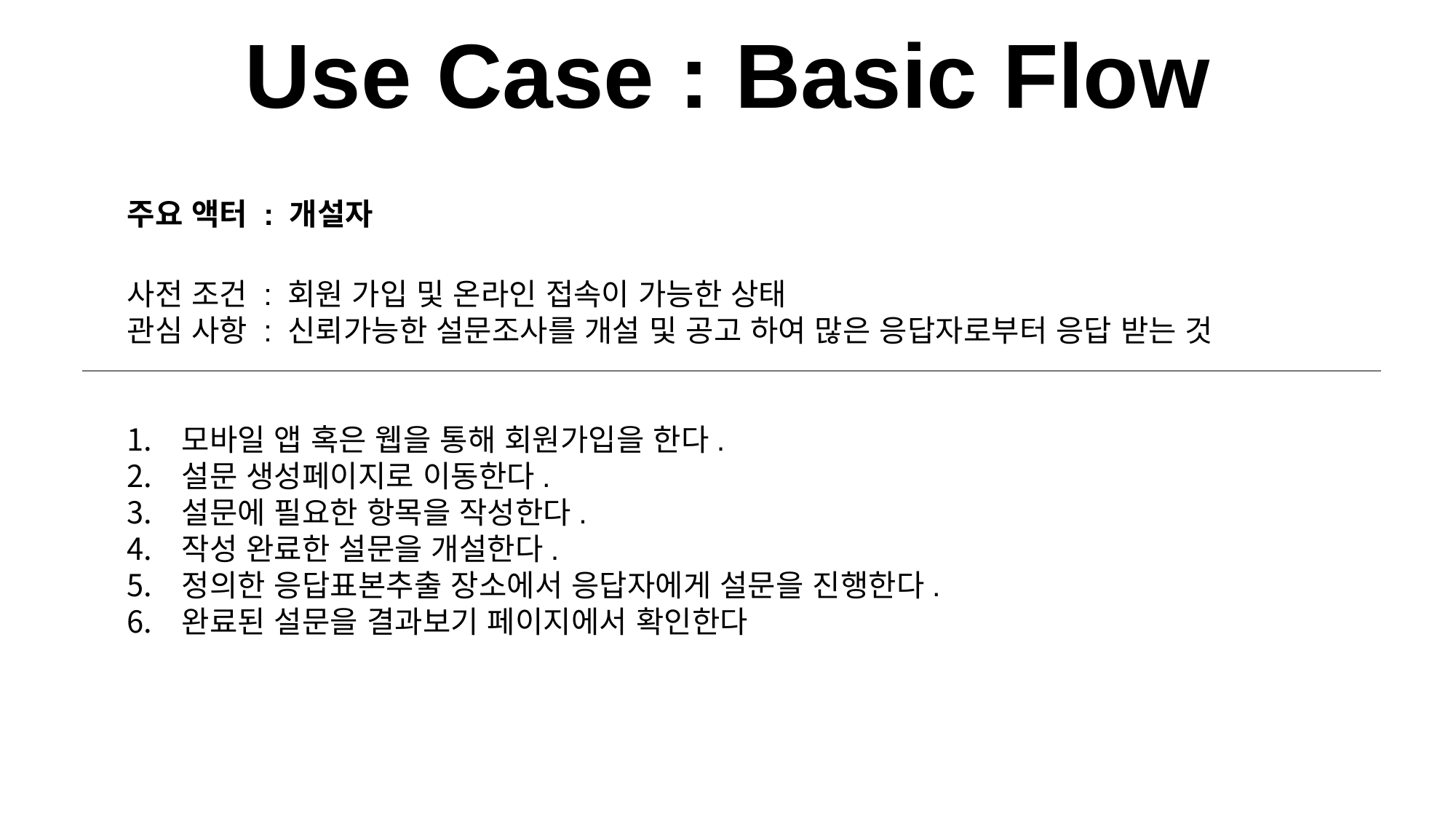

# Use Case : Basic Flow
주요 액터 : 개설자
사전 조건 : 회원 가입 및 온라인 접속이 가능한 상태
관심 사항 : 신뢰가능한 설문조사를 개설 및 공고 하여 많은 응답자로부터 응답 받는 것

모바일 앱 혹은 웹을 통해 회원가입을 한다.
설문 생성페이지로 이동한다.
설문에 필요한 항목을 작성한다.
작성 완료한 설문을 개설한다.
정의한 응답표본추출 장소에서 응답자에게 설문을 진행한다.
완료된 설문을 결과보기 페이지에서 확인한다